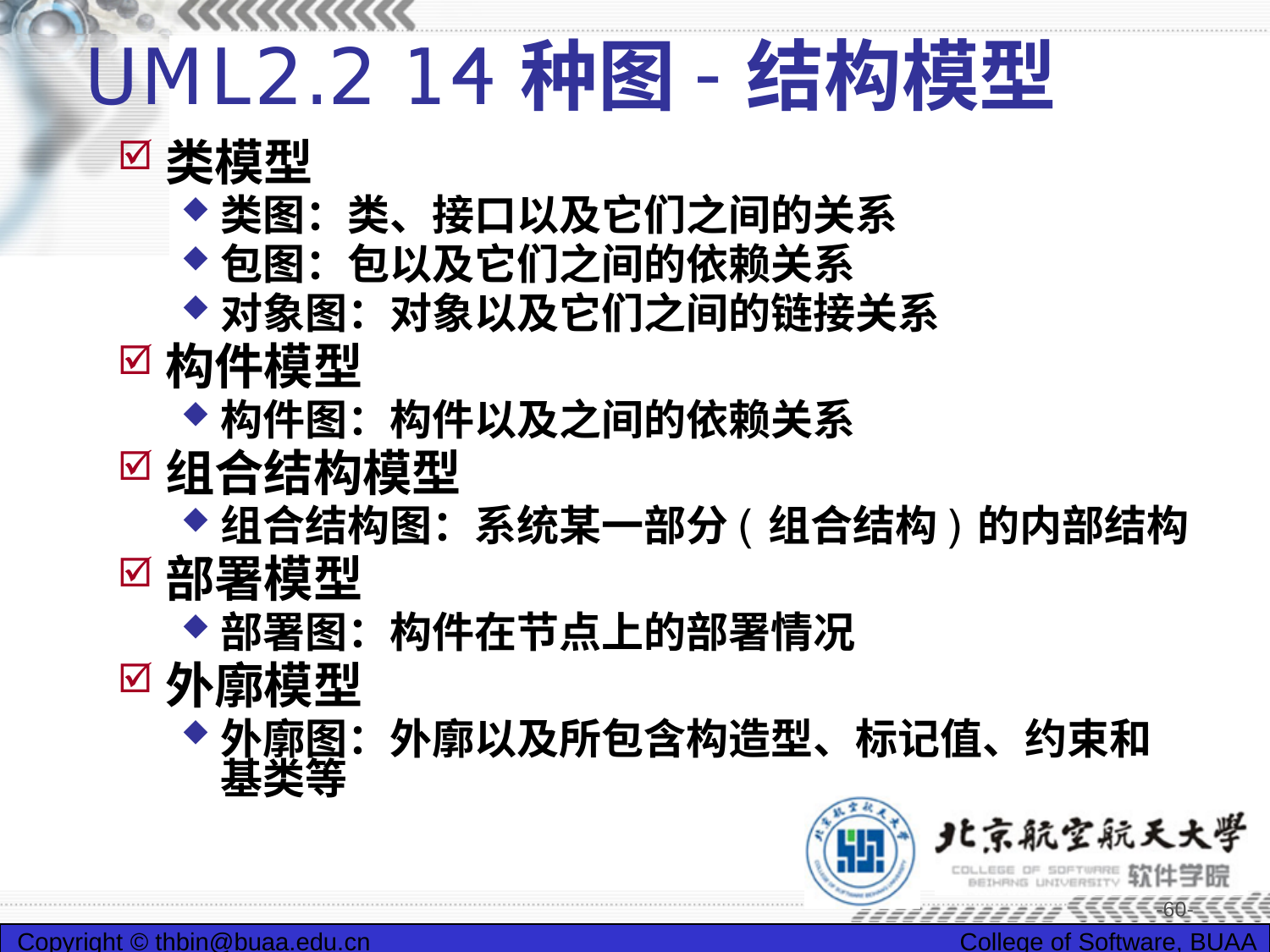

# UML2.2 14种图-结构模型
类模型
类图：类、接口以及它们之间的关系
包图：包以及它们之间的依赖关系
对象图：对象以及它们之间的链接关系
构件模型
构件图：构件以及之间的依赖关系
组合结构模型
组合结构图：系统某一部分(组合结构)的内部结构
部署模型
部署图：构件在节点上的部署情况
外廓模型
外廓图：外廓以及所包含构造型、标记值、约束和基类等
-60-